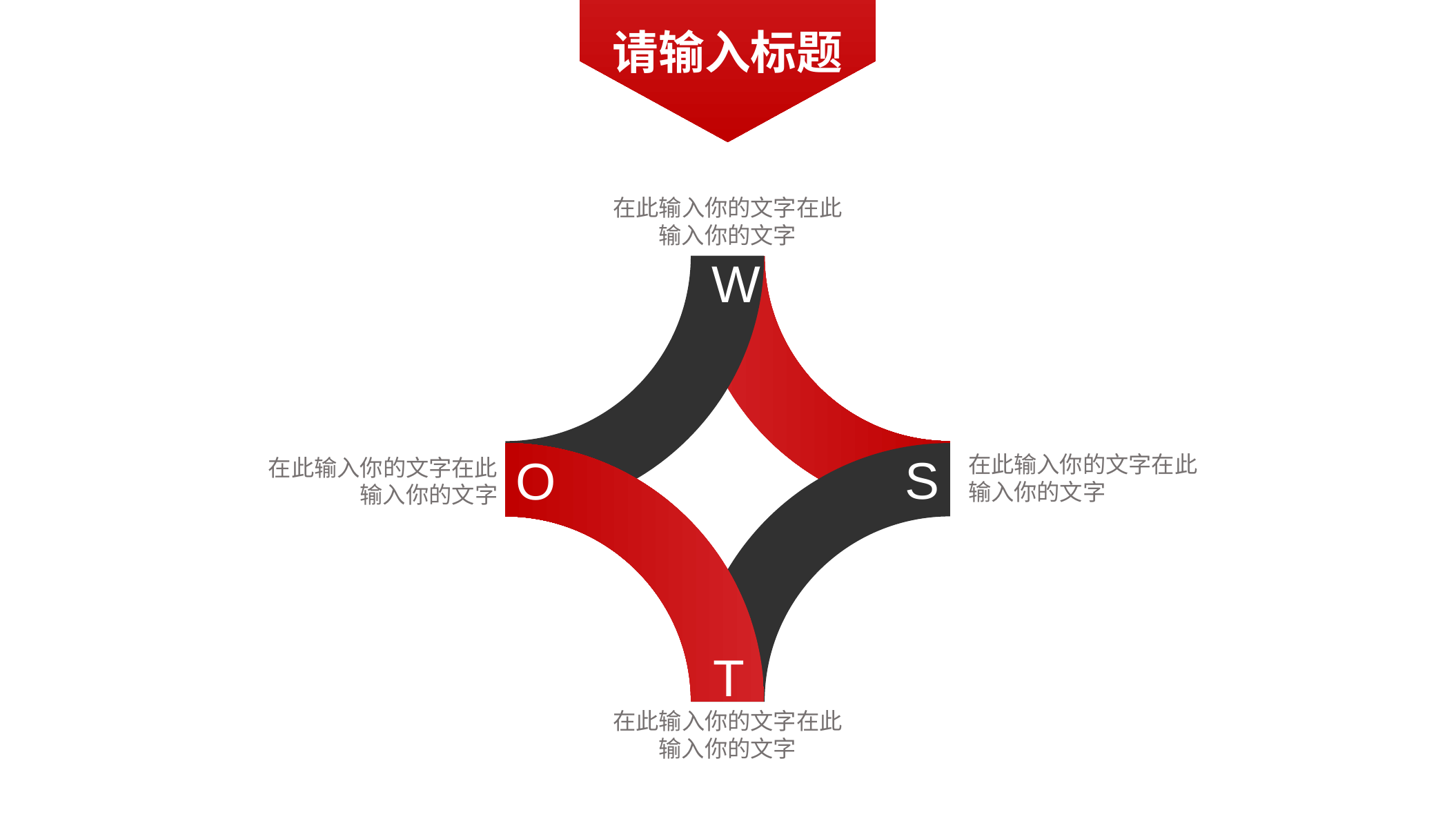

请输入标题
在此输入你的文字在此
输入你的文字

S
O
T
W
在此输入你的文字在此
输入你的文字
在此输入你的文字在此
输入你的文字
在此输入你的文字在此
输入你的文字